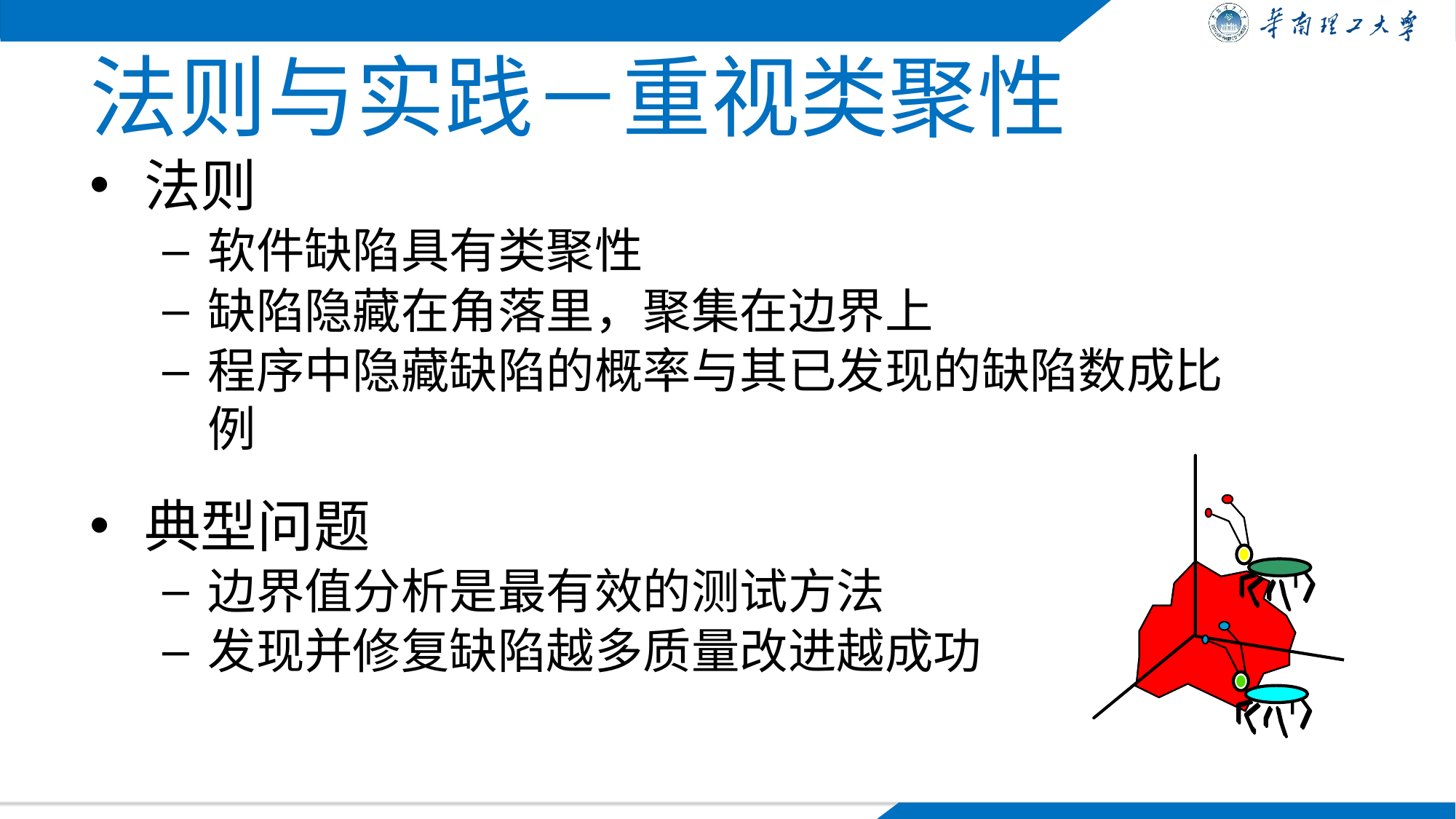

# 法则与实践－重视类聚性
法则
软件缺陷具有类聚性
缺陷隐藏在角落里，聚集在边界上
程序中隐藏缺陷的概率与其已发现的缺陷数成比例
典型问题
边界值分析是最有效的测试方法
发现并修复缺陷越多质量改进越成功

3